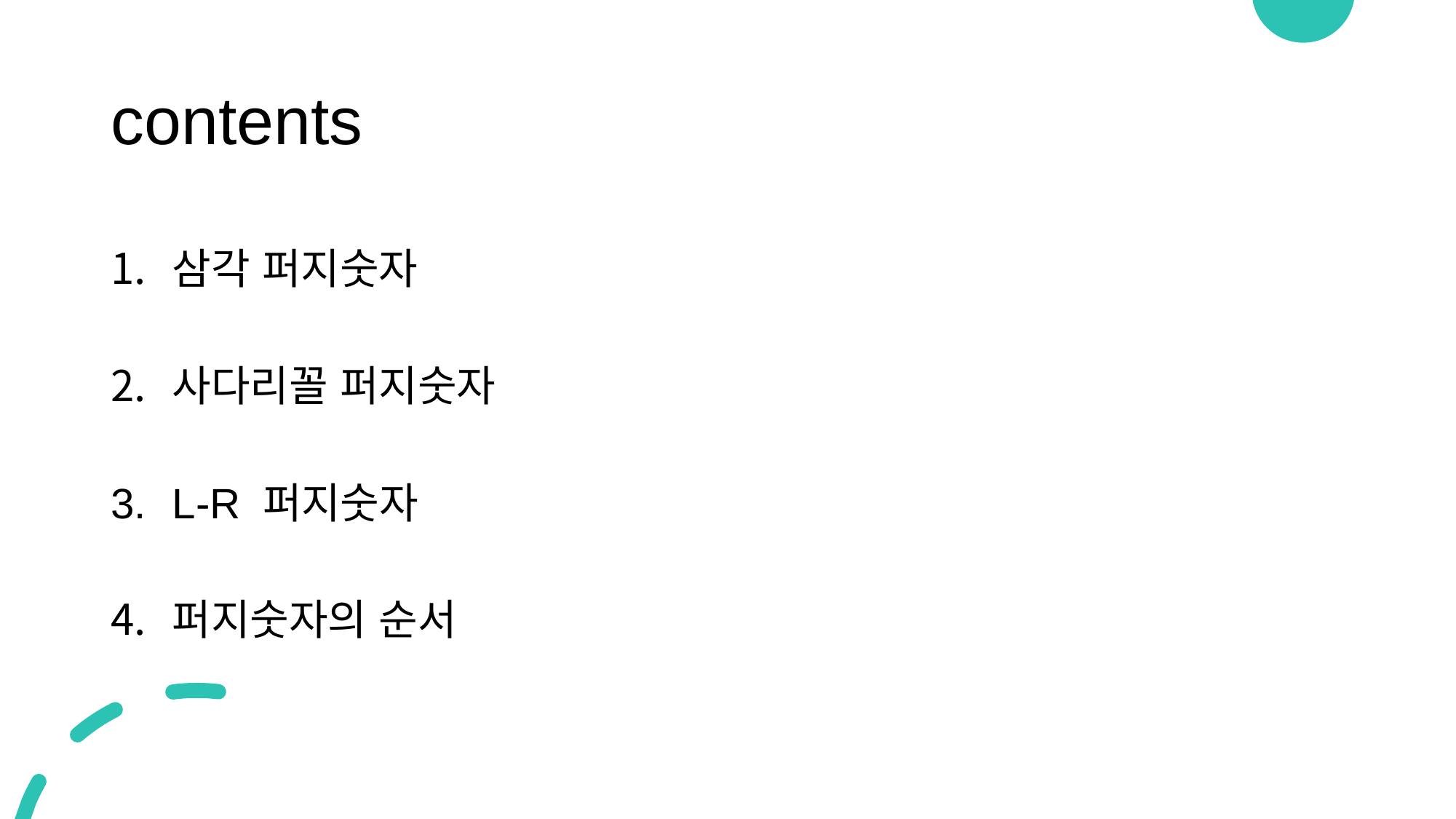

# contents
삼각 퍼지숫자
사다리꼴 퍼지숫자
L-R 퍼지숫자
퍼지숫자의 순서